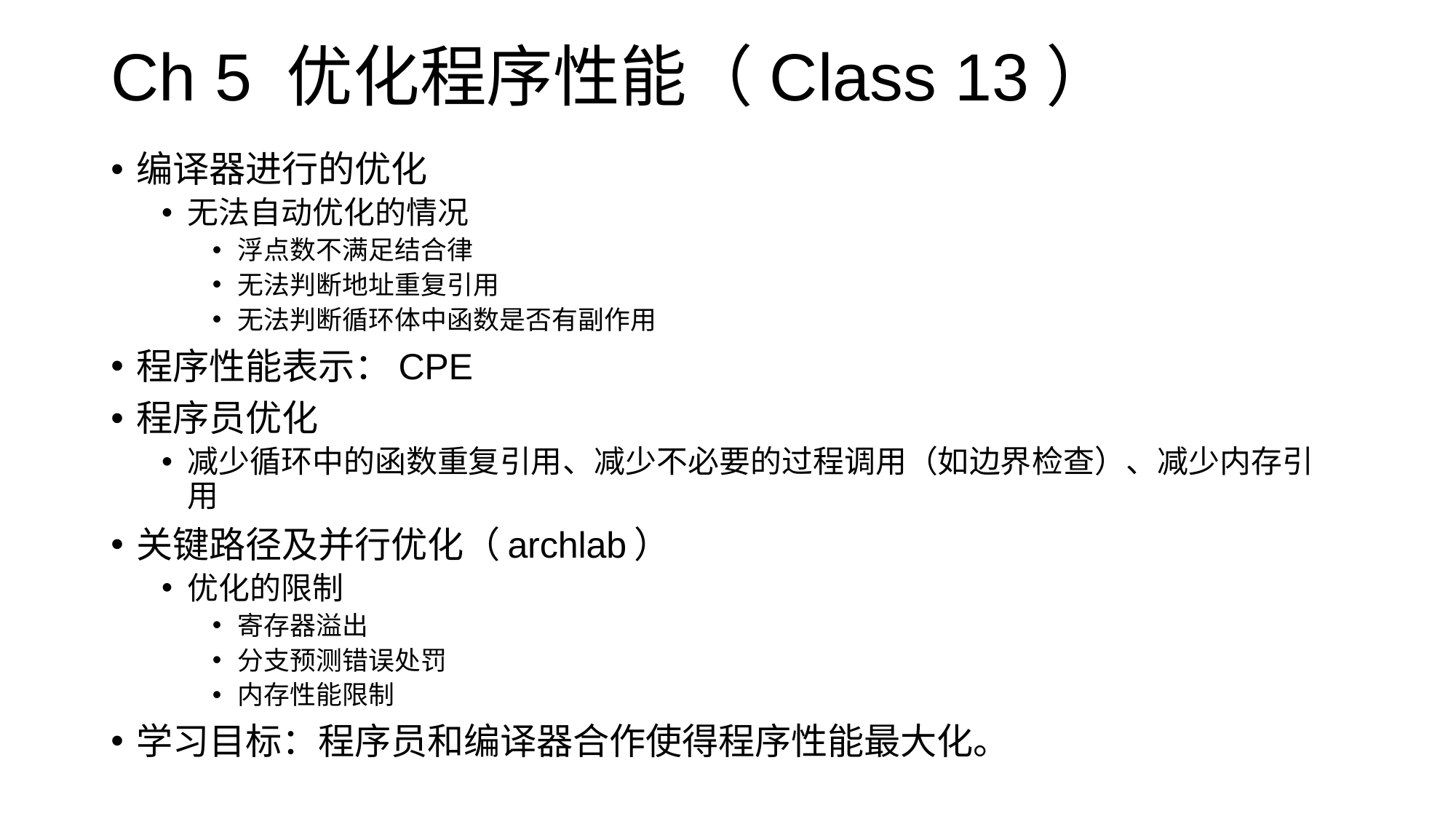

# Ch 5 优化程序性能（Class 13）
编译器进行的优化
无法自动优化的情况
浮点数不满足结合律
无法判断地址重复引用
无法判断循环体中函数是否有副作用
程序性能表示：CPE
程序员优化
减少循环中的函数重复引用、减少不必要的过程调用（如边界检查）、减少内存引用
关键路径及并行优化（archlab）
优化的限制
寄存器溢出
分支预测错误处罚
内存性能限制
学习目标：程序员和编译器合作使得程序性能最大化。